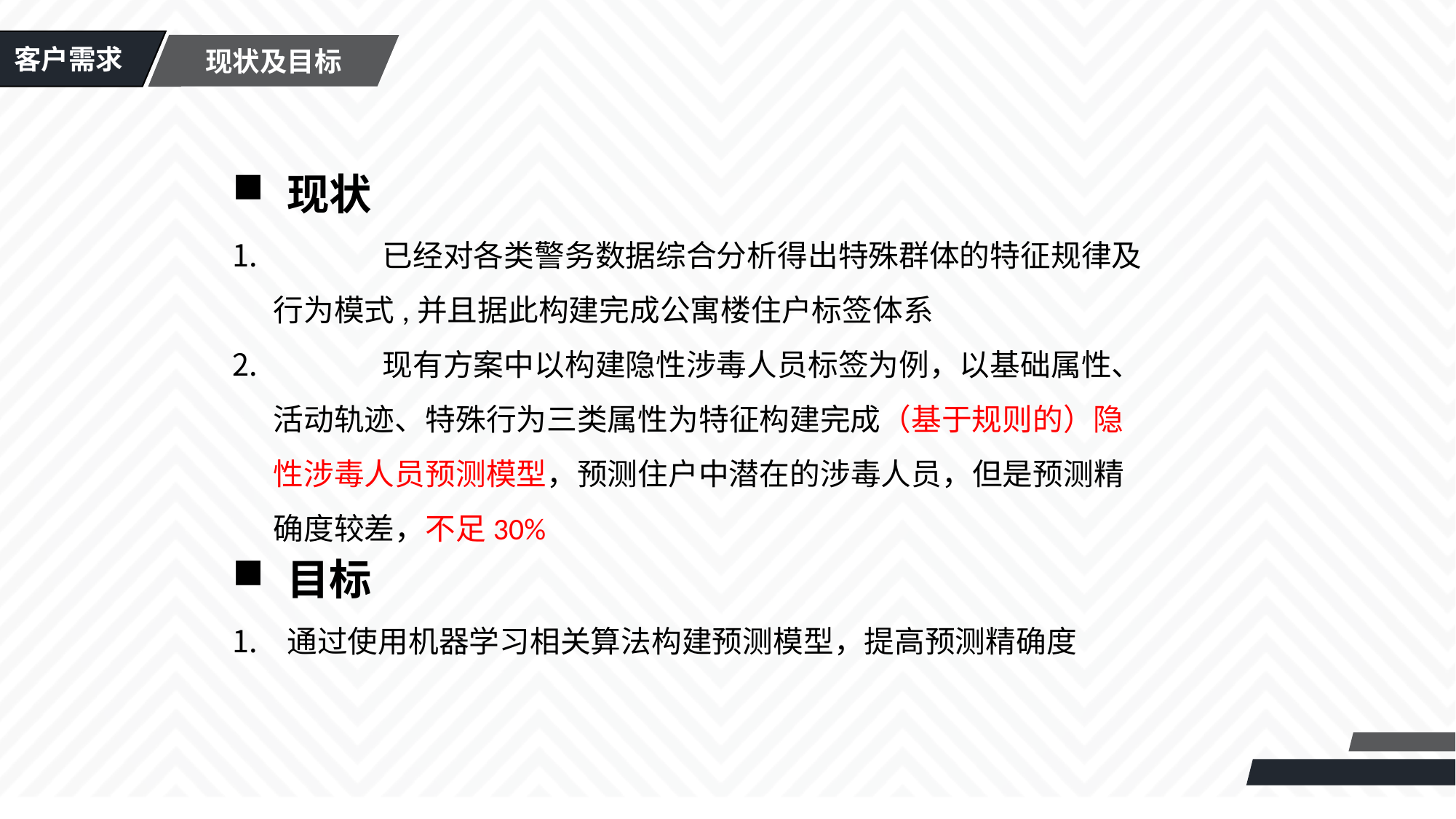

客户需求
现状及目标
现状
	已经对各类警务数据综合分析得出特殊群体的特征规律及行为模式,并且据此构建完成公寓楼住户标签体系
	现有方案中以构建隐性涉毒人员标签为例，以基础属性、活动轨迹、特殊行为三类属性为特征构建完成（基于规则的）隐性涉毒人员预测模型，预测住户中潜在的涉毒人员，但是预测精确度较差，不足30%
目标
通过使用机器学习相关算法构建预测模型，提高预测精确度